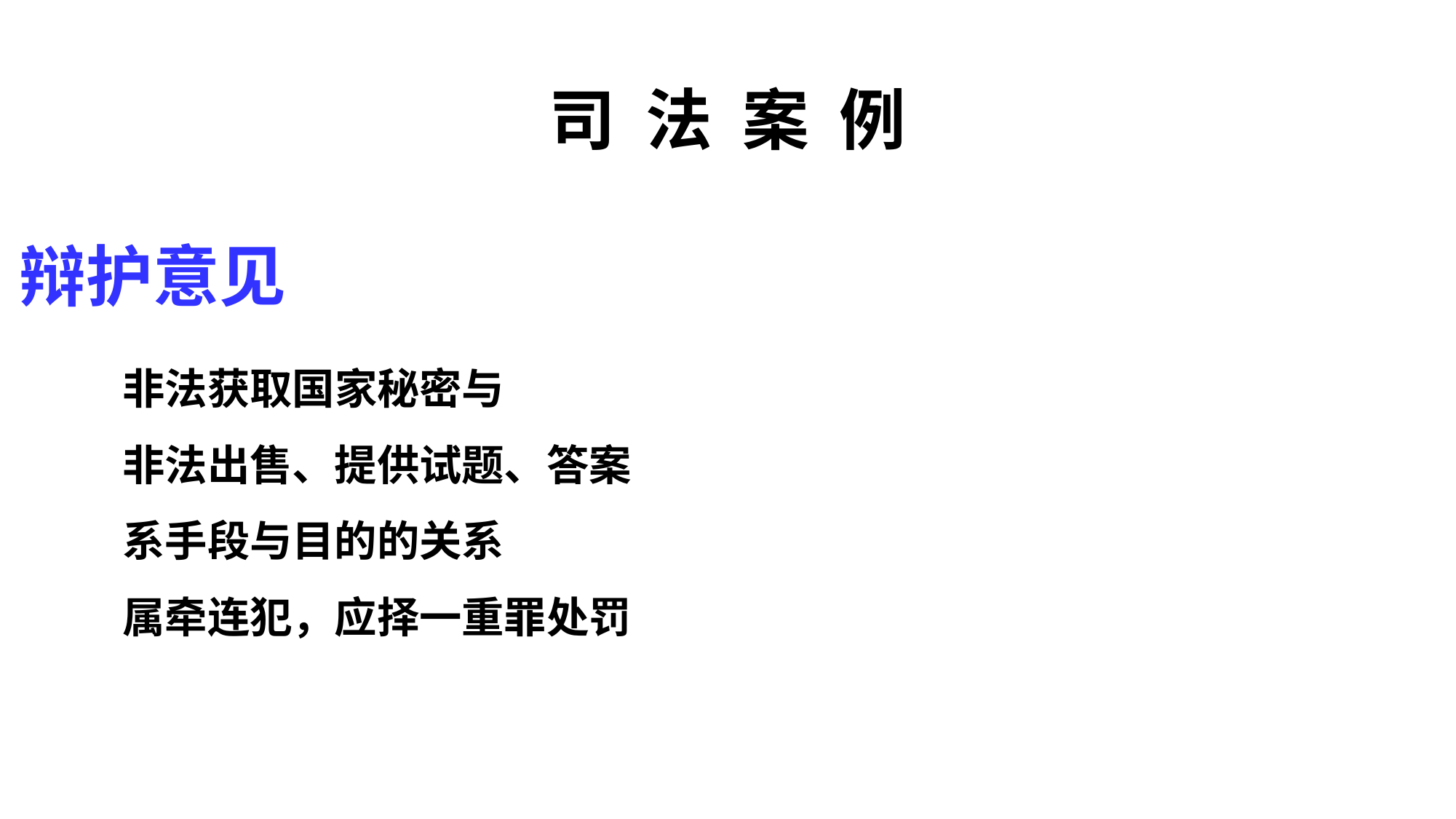

# 司  法  案  例
辩护意见

    非法获取国家秘密与
    非法出售、提供试题、答案
    系手段与目的的关系
    属牵连犯，应择一重罪处罚